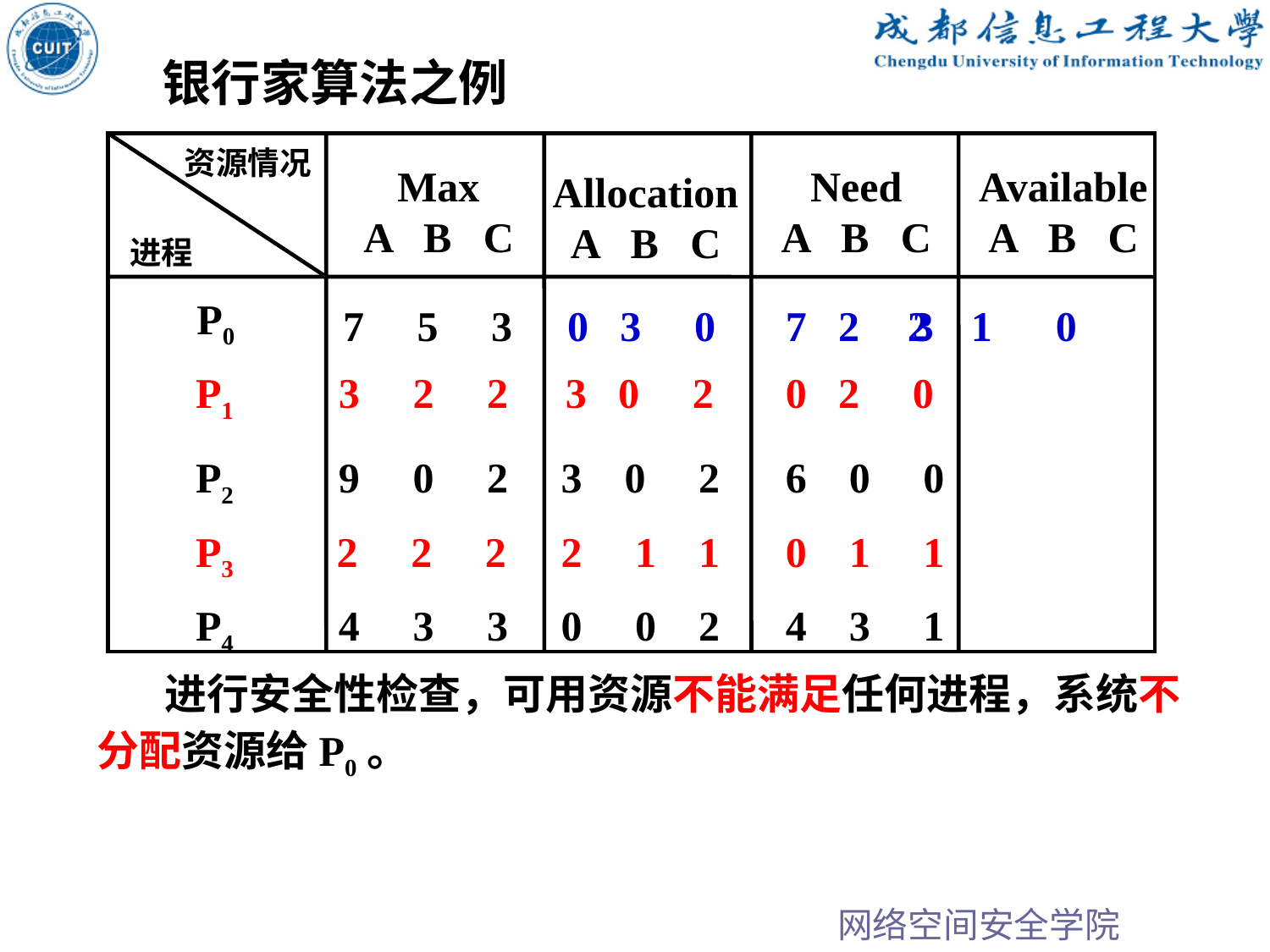

银行家算法之例

资源情况
Max
A   B   C
Need
A   B   C
Available
A   B   C
Allocation
A   B   C
进程

P0
7     5     3
0   3     0
7   2     3
2    1      0
P1
3     2     2
3   0     2
0   2     0
9     0     2
0     0
P2
3    0     2
P3
2     2     2
2     1    1
0    1     1
P4
0     0    2
4    3     1
4     3     3
      进行安全性检查，可用资源不能满足任何进程，系统不分配资源给P0。